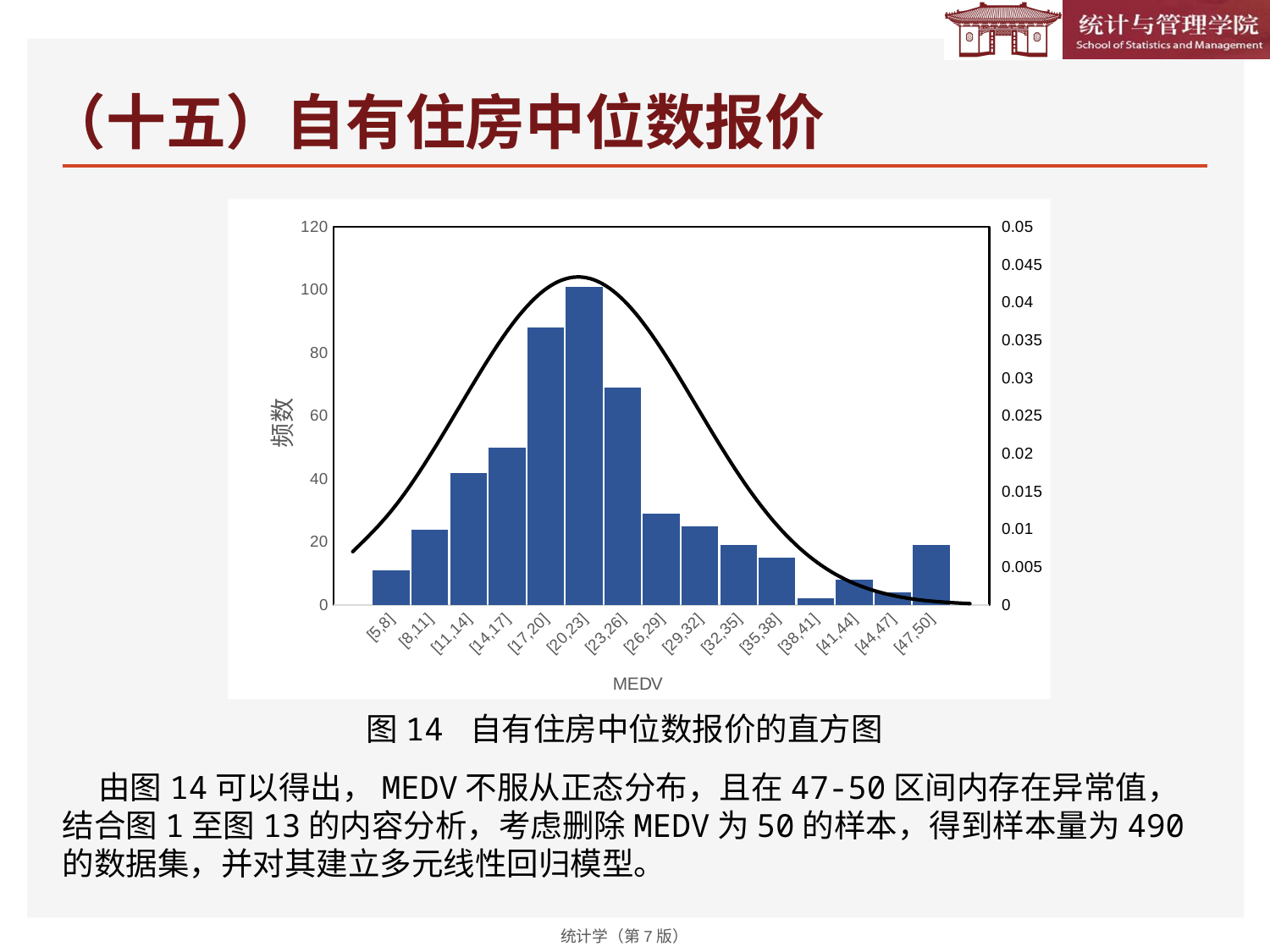

# （十五）自有住房中位数报价

### Chart

| Category |  |  |
|---|---|---|
|  | None | 0.007048833984115081 |
| [5,8] | 11.0 | 0.01244713751370804 |
| [8,11] | 24.0 | 0.019761181218331907 |
| [11,14] | 42.0 | 0.028206391000607397 |
| [14,17] | 50.0 | 0.03619706441424853 |
| [17,20] | 88.0 | 0.04176287488970546 |
| [20,23] | 101.0 | 0.04332101579510371 |
| [23,26] | 69.0 | 0.04040155524793197 |
| [26,29] | 29.0 | 0.03387573628249988 |
| [29,32] | 25.0 | 0.025537043181357504 |
| [32,35] | 19.0 | 0.01730787245570755 |
| [35,38] | 15.0 | 0.010546490583429794 |
| [38,41] | 2.0 | 0.005777812711795413 |
| [41,44] | 8.0 | 0.0028458378983994095 |
| [44,47] | 4.0 | 0.0012602249250997194 |
| [47,50] | 19.0 | 0.0005017382134297414 |
图14 自有住房中位数报价的直方图
    由图14可以得出，MEDV不服从正态分布，且在47-50区间内存在异常值，结合图1至图13的内容分析，考虑删除MEDV为50的样本，得到样本量为490的数据集，并对其建立多元线性回归模型。
统计学（第7版）